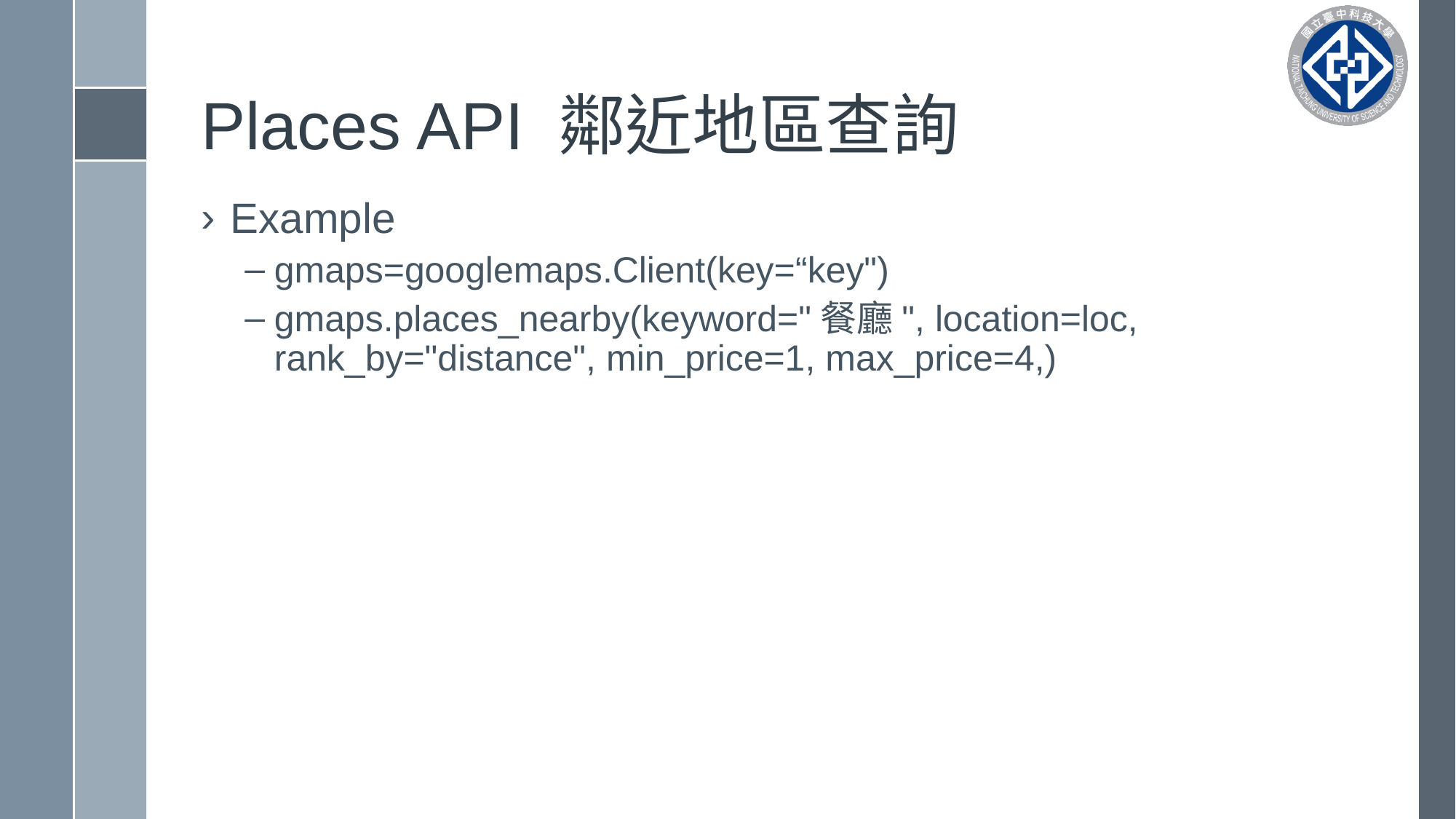

# Places API 鄰近地區查詢
Example
gmaps=googlemaps.Client(key=“key")
gmaps.places_nearby(keyword="餐廳", location=loc, rank_by="distance", min_price=1, max_price=4,)